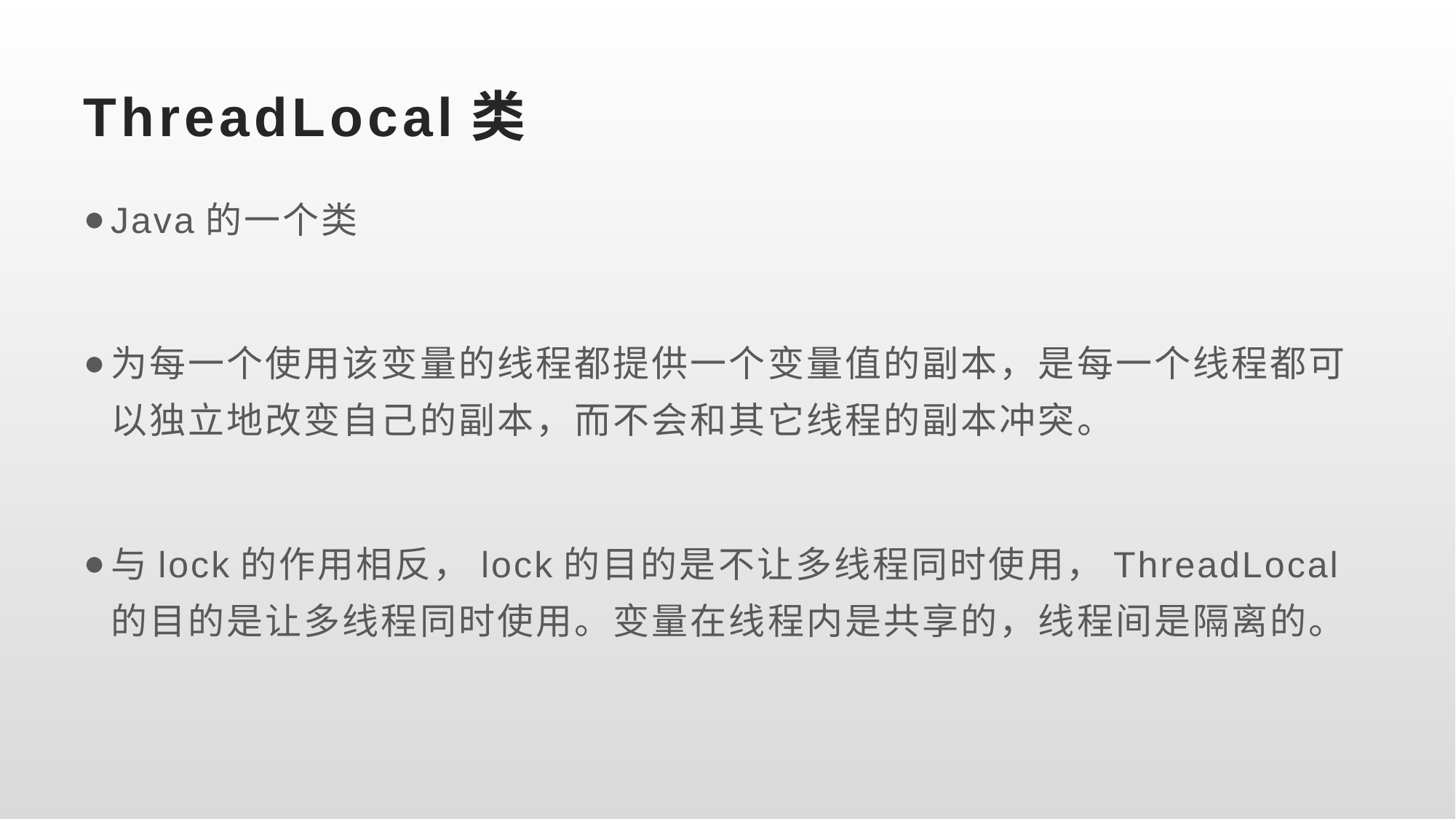

# ThreadLocal类
Java的一个类

为每一个使用该变量的线程都提供一个变量值的副本，是每一个线程都可以独立地改变自己的副本，而不会和其它线程的副本冲突。

与lock的作用相反，lock的目的是不让多线程同时使用，ThreadLocal的目的是让多线程同时使用。变量在线程内是共享的，线程间是隔离的。